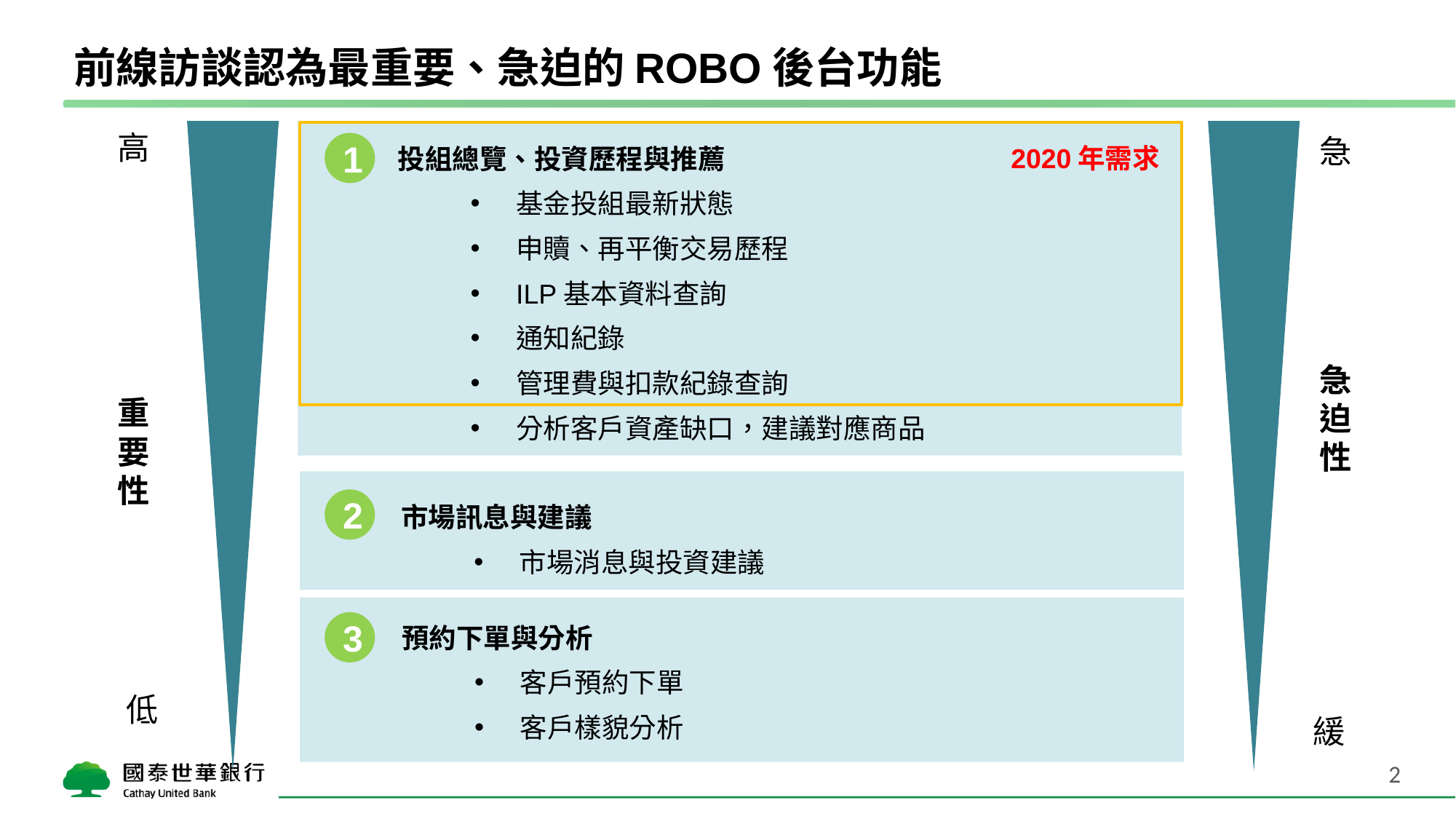

# 前線訪談認為最重要、急迫的ROBO後台功能

高

急
1
2020年需求
投組總覽、投資歷程與推薦
基金投組最新狀態
申贖、再平衡交易歷程
ILP基本資料查詢
通知紀錄
管理費與扣款紀錄查詢
分析客戶資產缺口，建議對應商品
急迫性
重要性

2
市場訊息與建議
市場消息與投資建議

3
預約下單與分析
客戶預約下單
客戶樣貌分析
低
緩
2